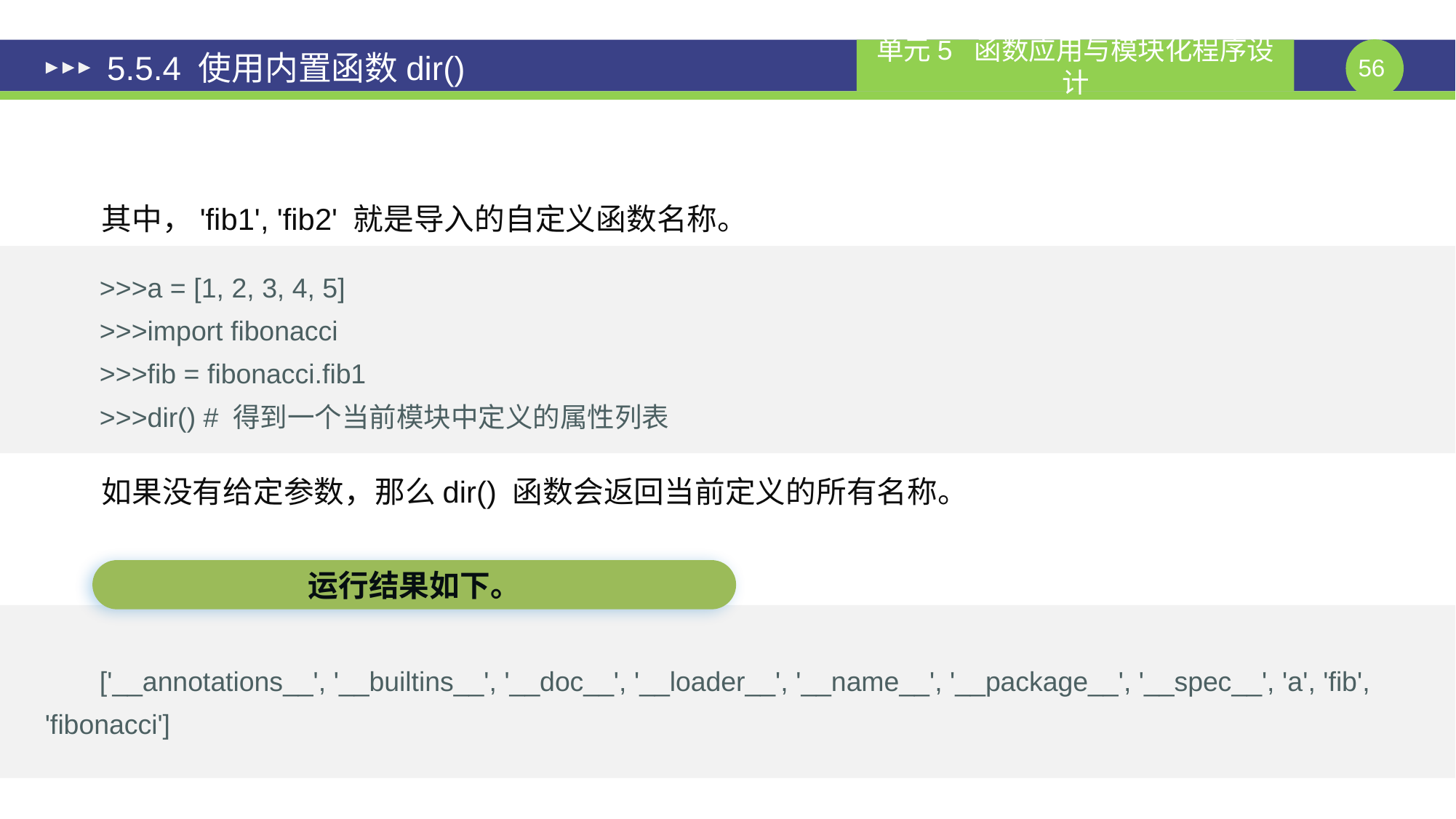

# 5.5.4 使用内置函数dir()
其中，'fib1', 'fib2' 就是导入的自定义函数名称。

>>>a = [1, 2, 3, 4, 5]
>>>import fibonacci
>>>fib = fibonacci.fib1
>>>dir() # 得到一个当前模块中定义的属性列表
如果没有给定参数，那么dir() 函数会返回当前定义的所有名称。
运行结果如下。

['__annotations__', '__builtins__', '__doc__', '__loader__', '__name__', '__package__', '__spec__', 'a', 'fib', 'fibonacci']